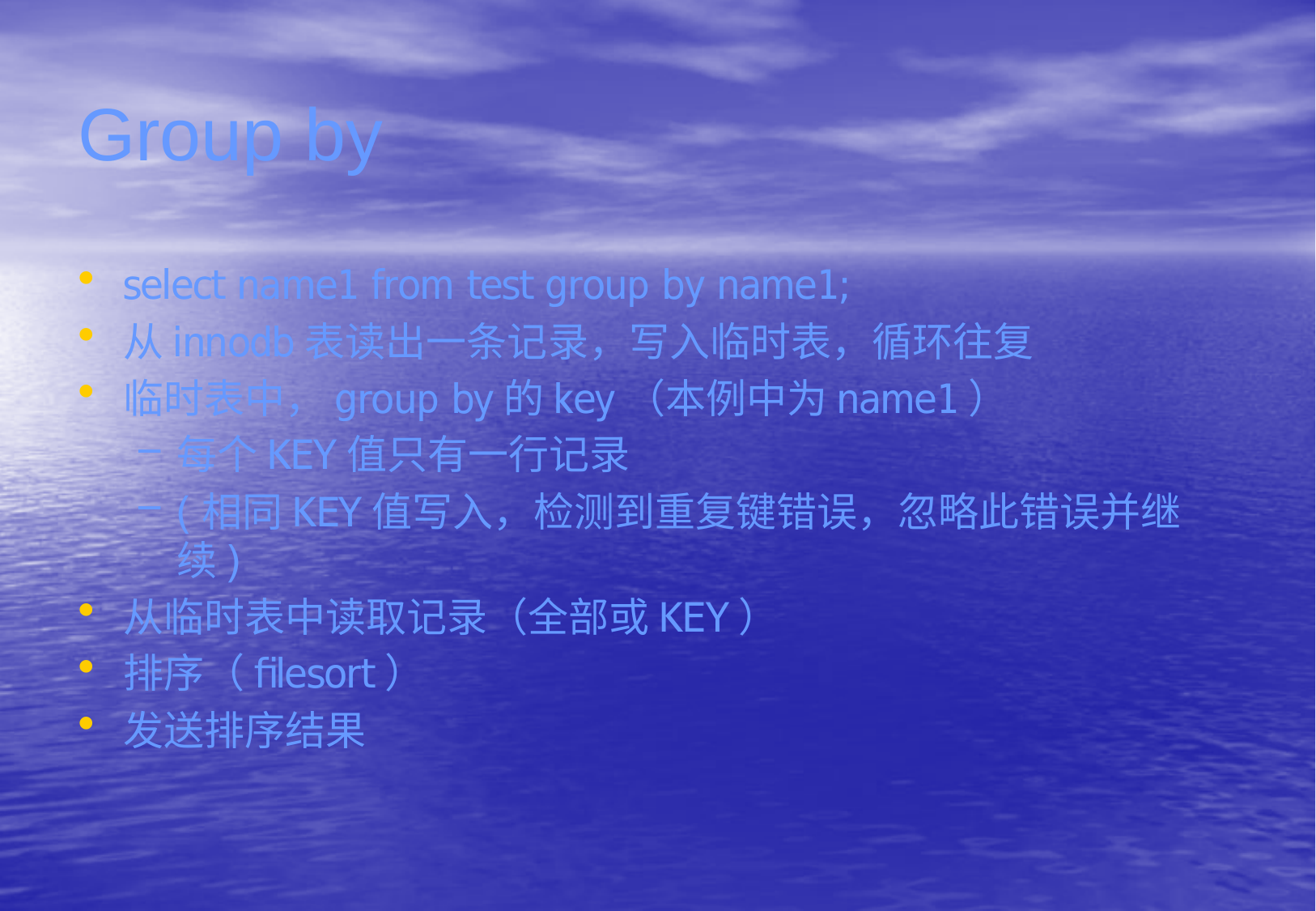

# Group by
select name1 from test group by name1;
从innodb表读出一条记录，写入临时表，循环往复
临时表中，group by的key（本例中为name1）
每个KEY值只有一行记录
(相同KEY值写入，检测到重复键错误，忽略此错误并继续)
从临时表中读取记录（全部或KEY）
排序（filesort）
发送排序结果